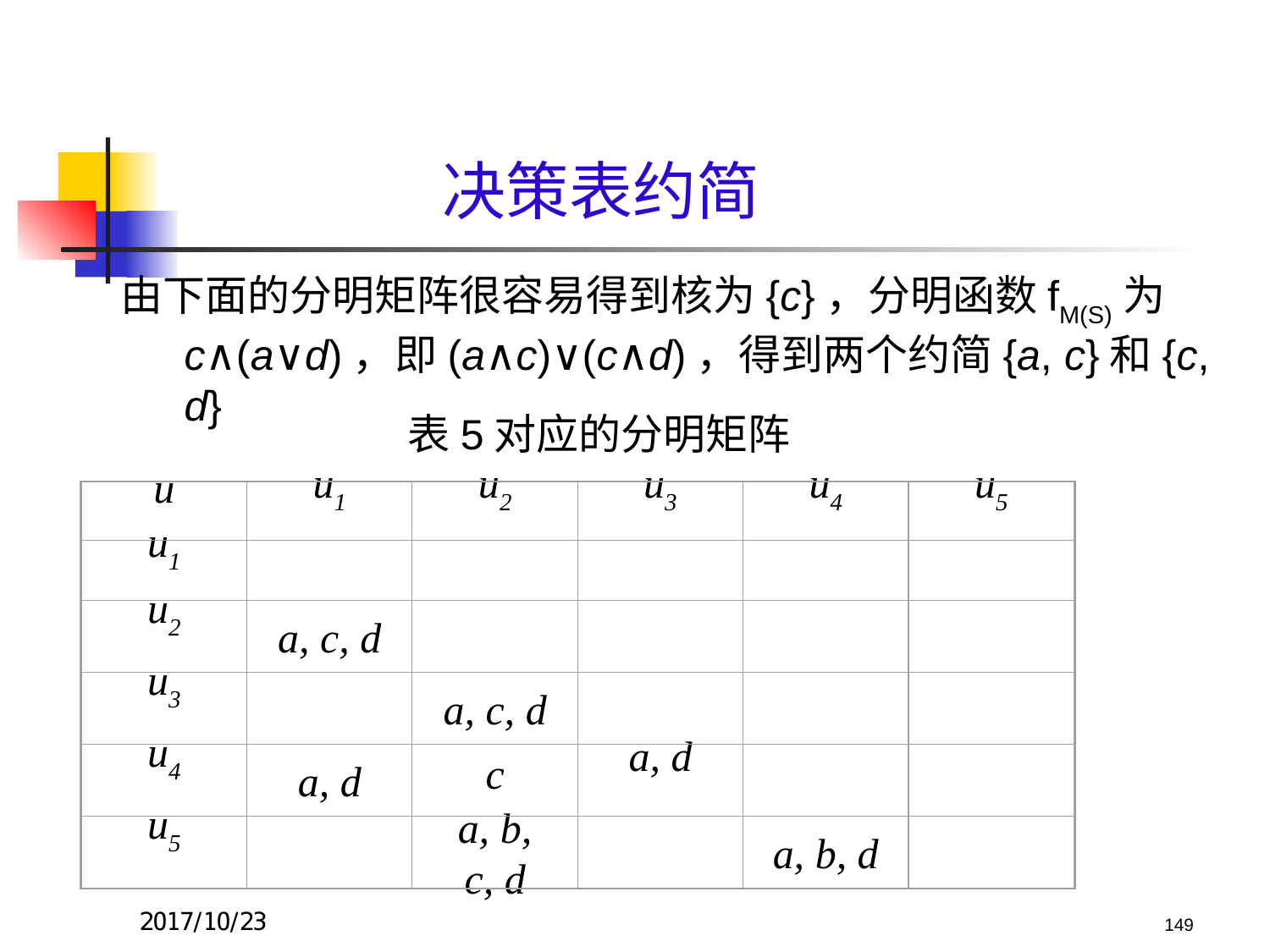

决策表约简
由下面的分明矩阵很容易得到核为{c}，分明函数fM(S)为c∧(a∨d)，即(a∧c)∨(c∧d)，得到两个约简{a, c}和{c, d}
表5对应的分明矩阵

u

u1

u2

u3

u4

u5

u1

u2

a, c, d

u3

a, c, d

u4

a, d

c

a, d

u5

a, b, c, d

a, b, d

2017/10/23
149